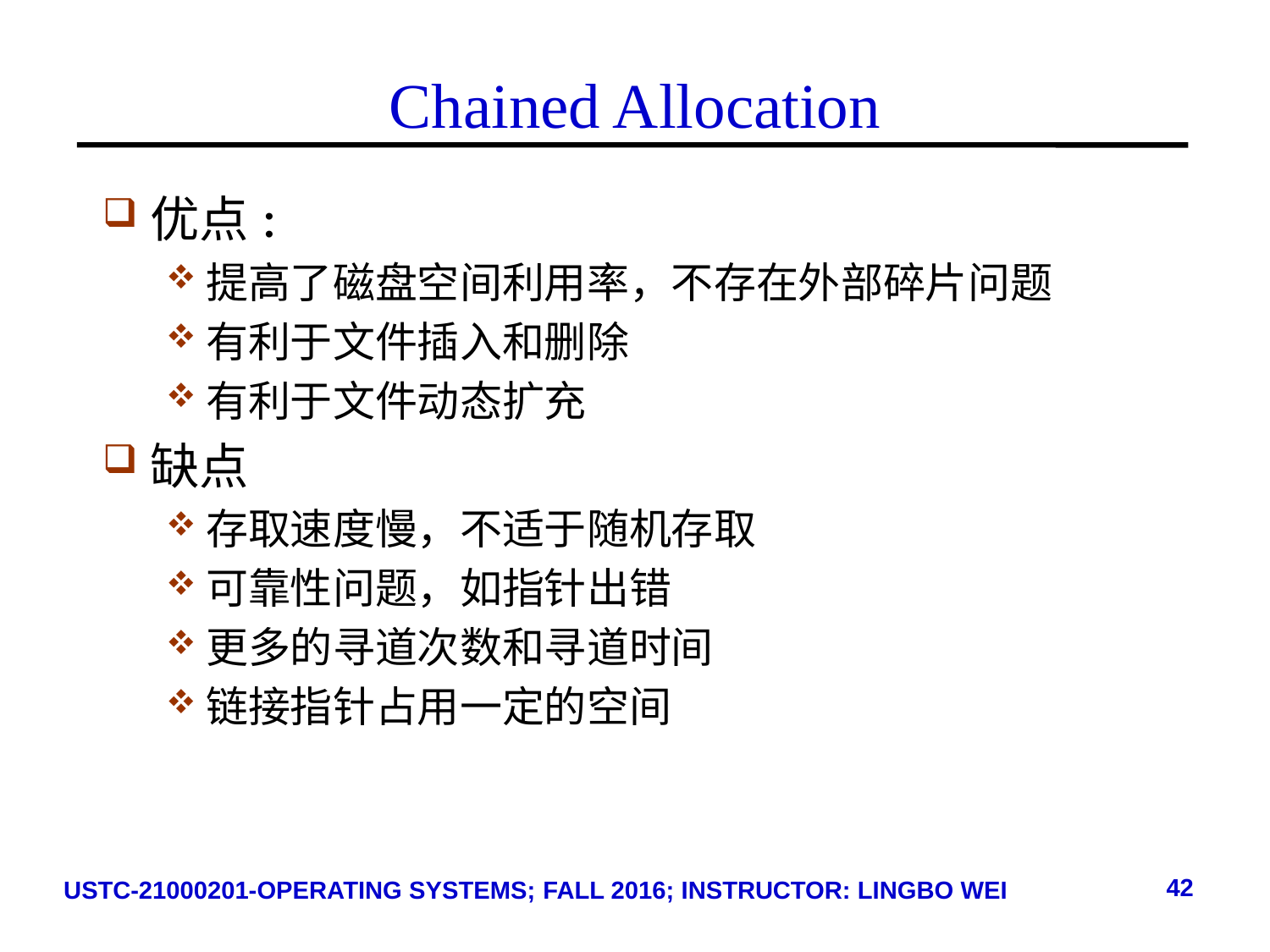

# Chained Allocation
优点:
提高了磁盘空间利用率，不存在外部碎片问题
有利于文件插入和删除
有利于文件动态扩充
缺点
存取速度慢，不适于随机存取
可靠性问题，如指针出错
更多的寻道次数和寻道时间
链接指针占用一定的空间

42
USTC-21000201-OPERATING SYSTEMS; FALL 2016; INSTRUCTOR: LINGBO WEI